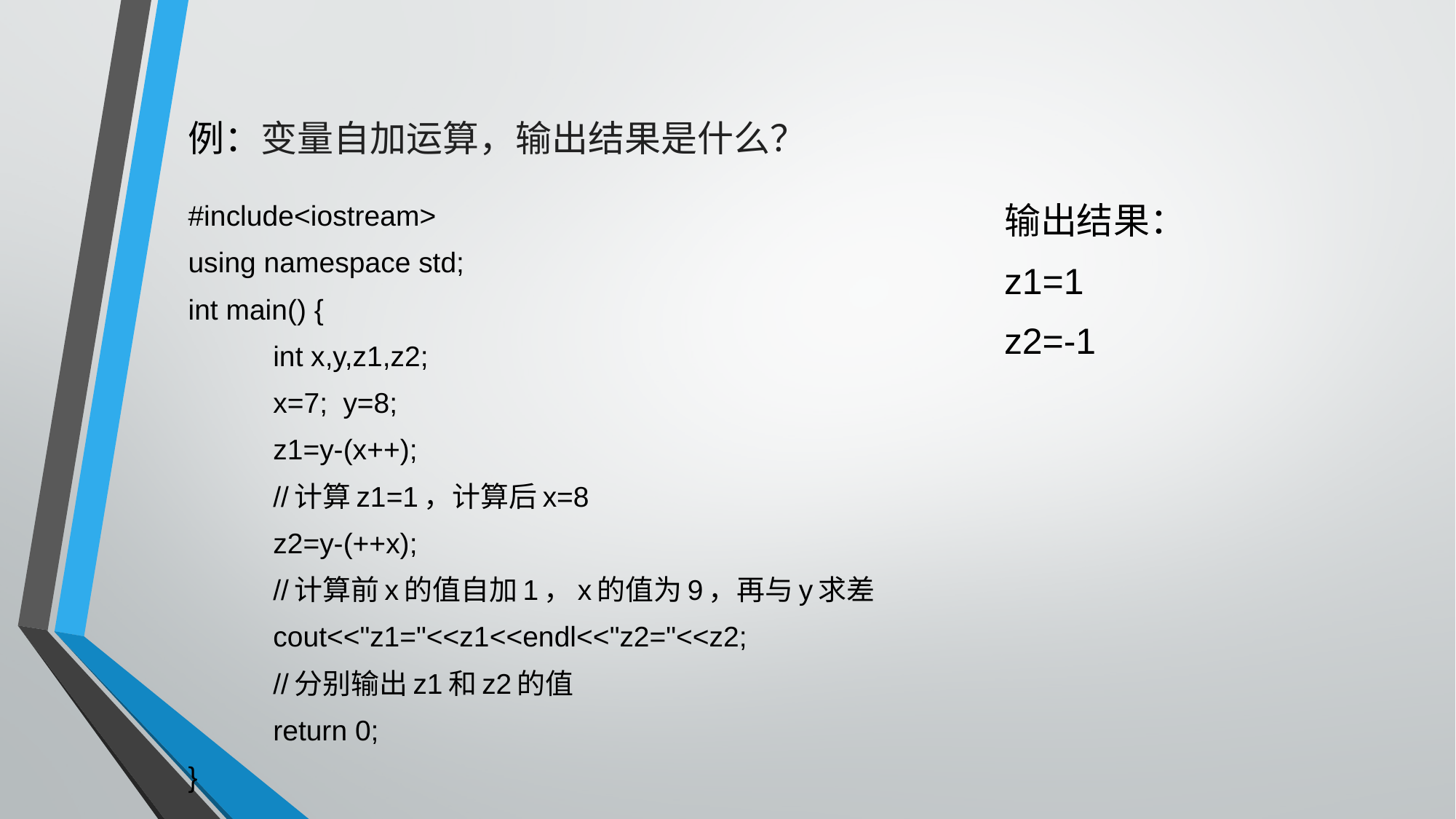

# 例：变量自加运算，输出结果是什么？
#include<iostream>
using namespace std;
int main() {
	int x,y,z1,z2;
	x=7;  y=8;
	z1=y-(x++);
	//计算z1=1，计算后x=8
	z2=y-(++x);
	//计算前x的值自加1，x的值为9，再与y求差
	cout<<"z1="<<z1<<endl<<"z2="<<z2;
	//分别输出z1和z2的值
	return 0;
}
输出结果：
z1=1
z2=-1